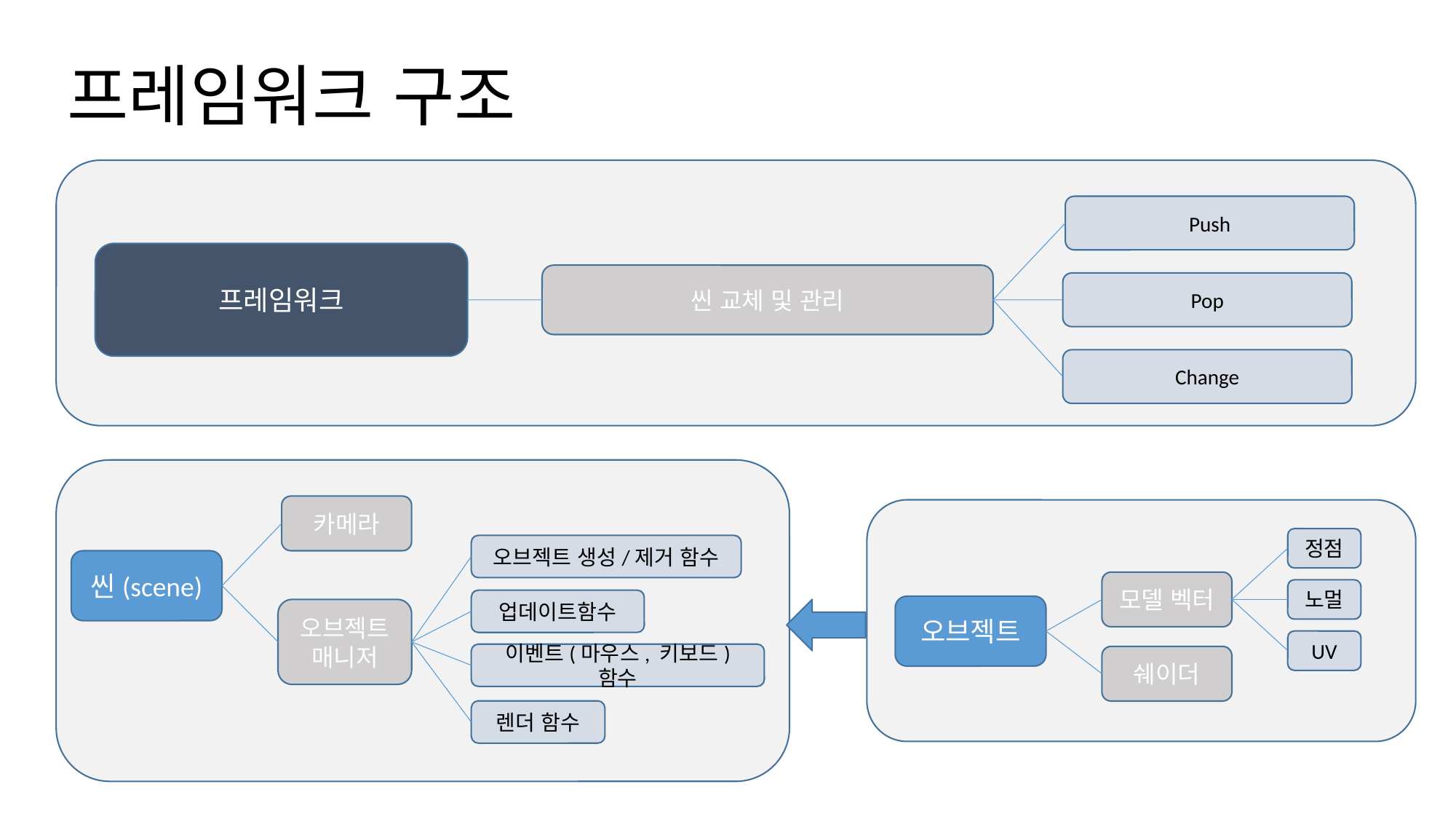

# 프레임워크 구조

Push
프레임워크
씬 교체 및 관리
Pop
Change

카메라
오브젝트 생성/제거 함수
씬(scene)
업데이트함수
오브젝트
매니저
이벤트(마우스, 키보드) 함수
렌더 함수

정점
모델 벡터
노멀
오브젝트
UV
쉐이더